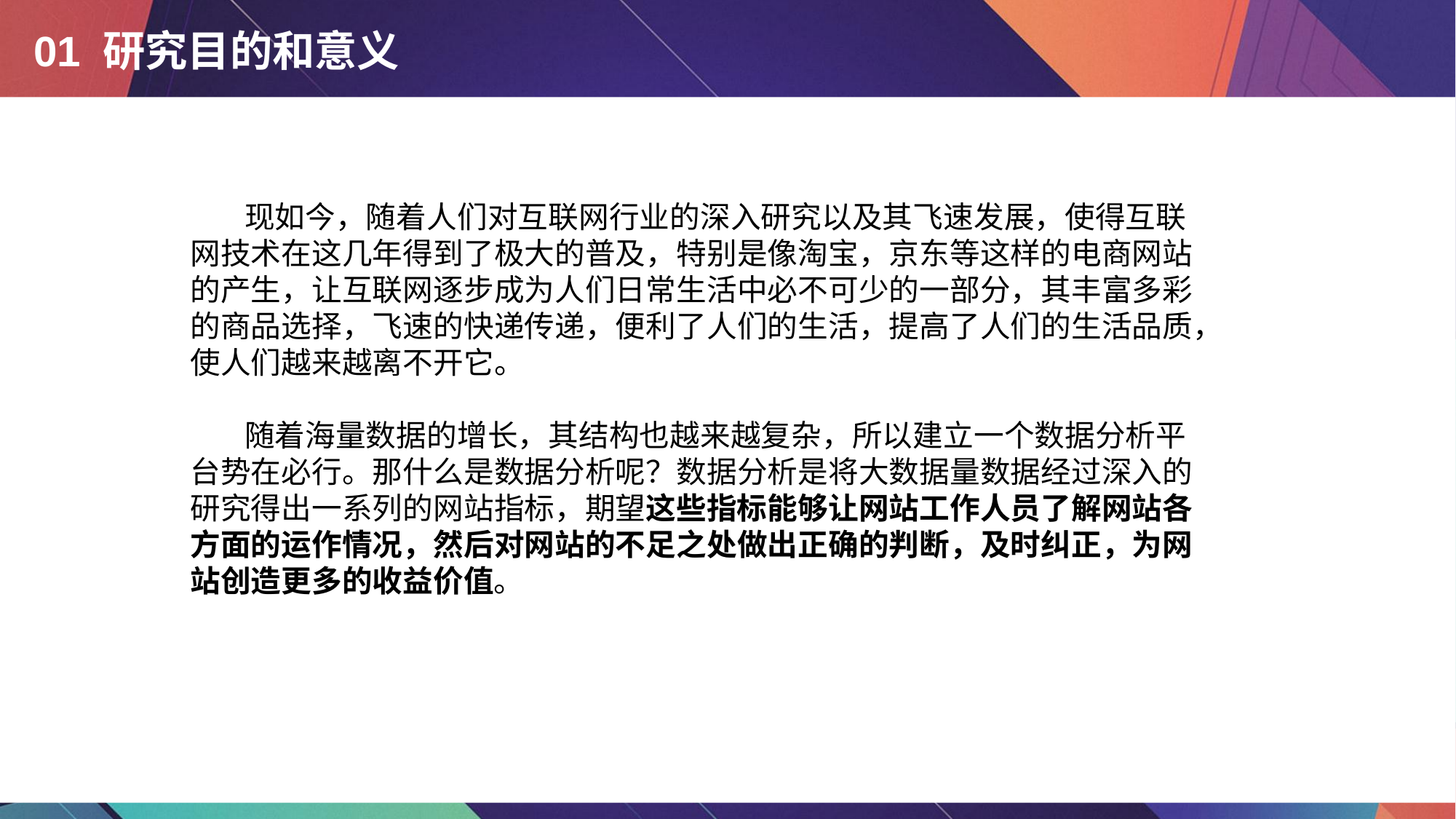

# 01 研究目的和意义
       现如今，随着人们对互联网行业的深入研究以及其飞速发展，使得互联网技术在这几年得到了极大的普及，特别是像淘宝，京东等这样的电商网站的产生，让互联网逐步成为人们日常生活中必不可少的一部分，其丰富多彩的商品选择，飞速的快递传递，便利了人们的生活，提高了人们的生活品质，使人们越来越离不开它。

       随着海量数据的增长，其结构也越来越复杂，所以建立一个数据分析平台势在必行。那什么是数据分析呢？数据分析是将大数据量数据经过深入的研究得出一系列的网站指标，期望这些指标能够让网站工作人员了解网站各方面的运作情况，然后对网站的不足之处做出正确的判断，及时纠正，为网站创造更多的收益价值。